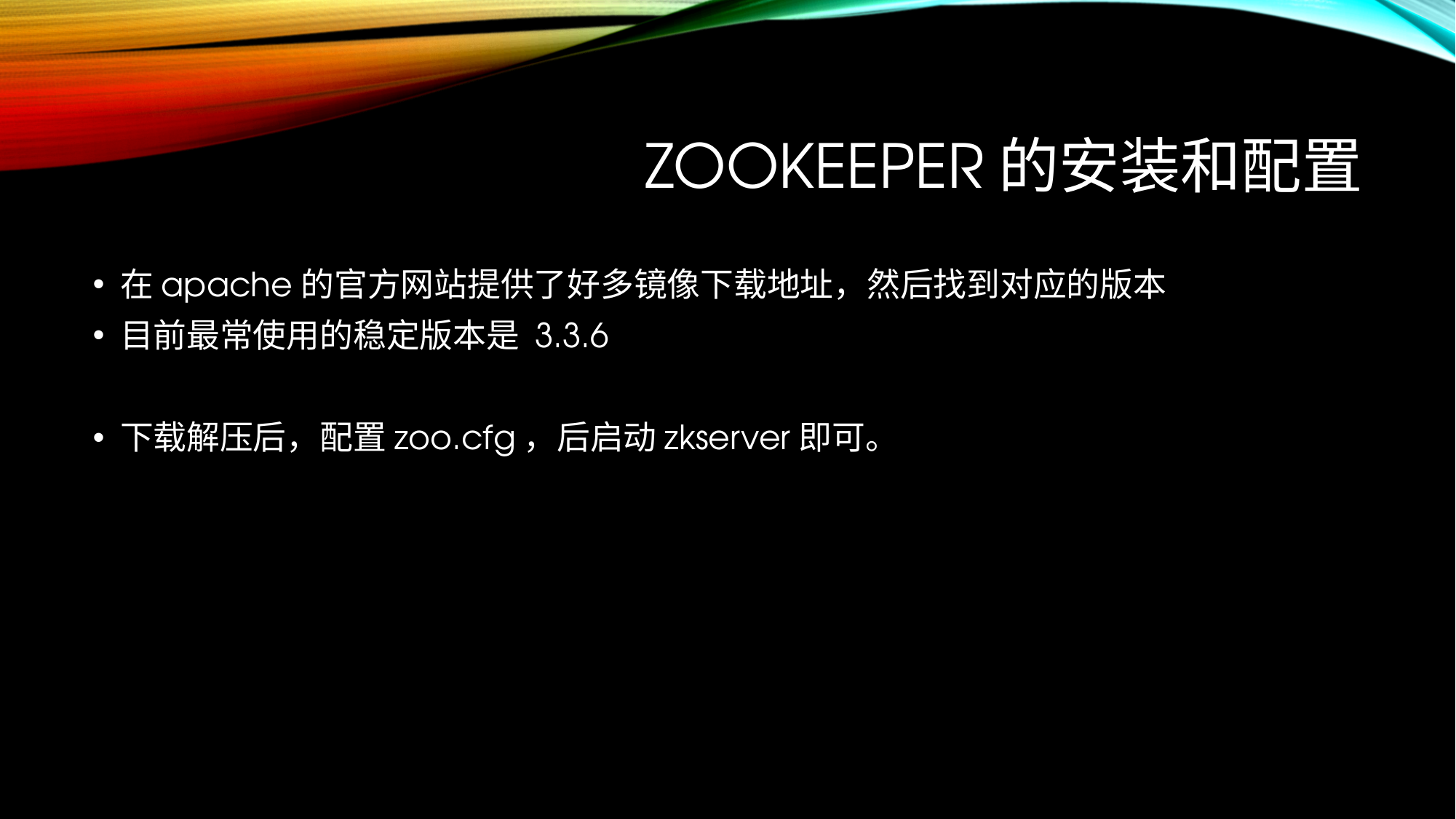

# Zookeeper的安装和配置
在apache的官方网站提供了好多镜像下载地址，然后找到对应的版本
目前最常使用的稳定版本是 3.3.6

下载解压后，配置zoo.cfg，后启动zkserver即可。